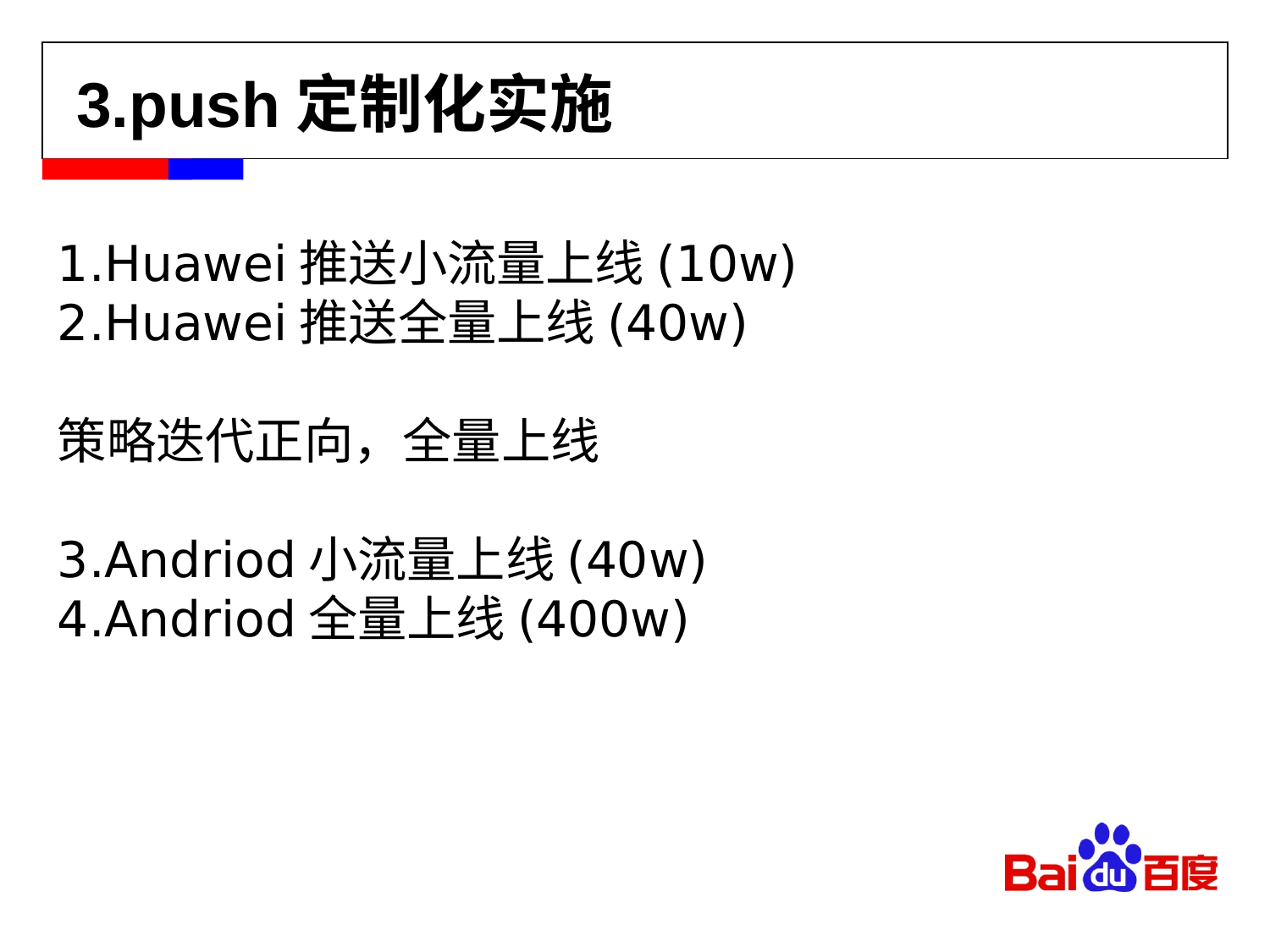

# 3.push定制化实施
1.Huawei推送小流量上线(10w)
2.Huawei推送全量上线(40w)

策略迭代正向，全量上线

3.Andriod小流量上线(40w)
4.Andriod全量上线(400w)